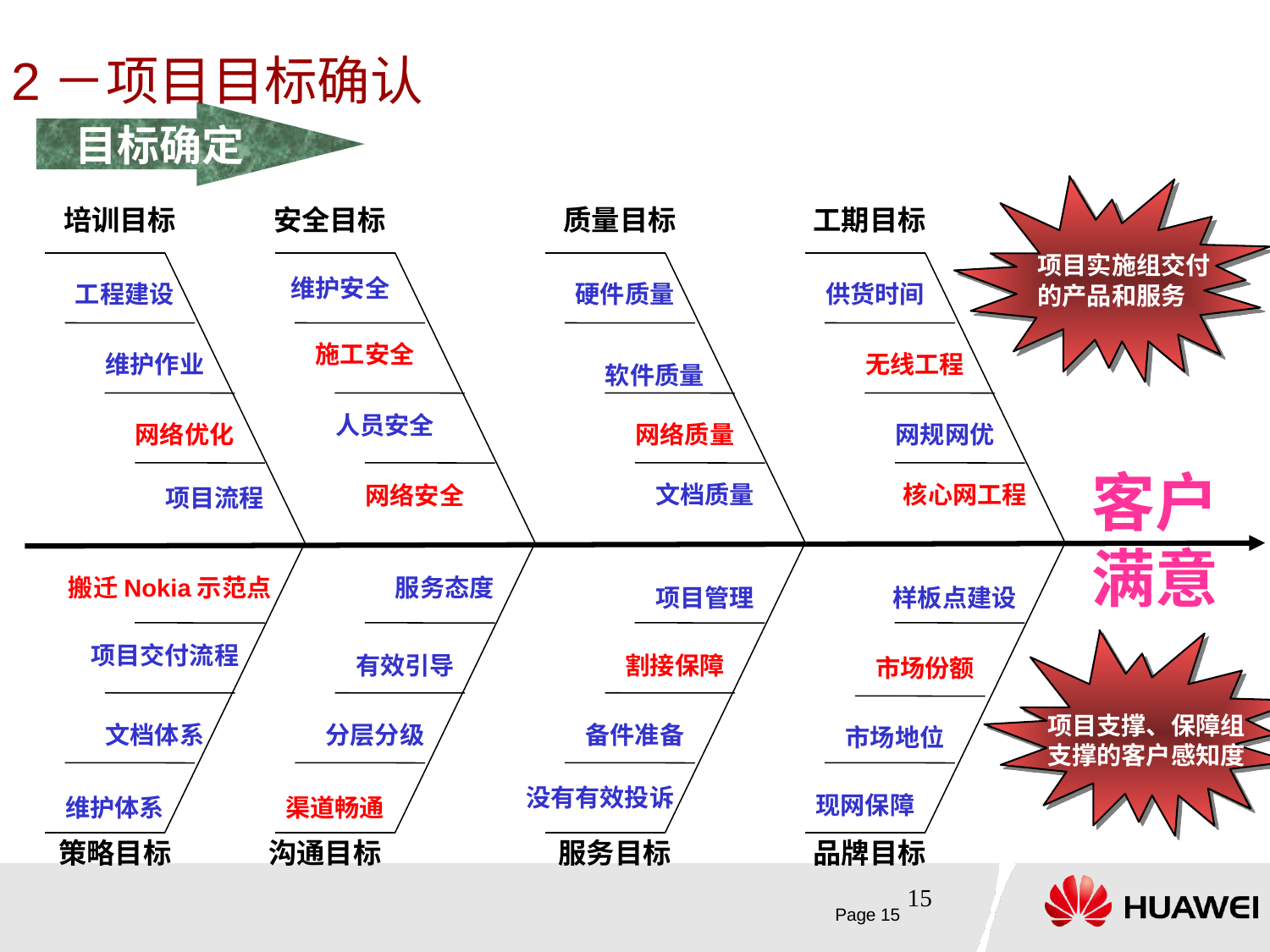

# 2－项目目标确认
 目标确定

培训目标
安全目标
质量目标
工期目标
项目实施组交付的产品和服务
维护安全
工程建设
硬件质量
供货时间

施工安全
维护作业
无线工程
软件质量

人员安全
网络优化
网络质量
网规网优
客户满意

文档质量
核心网工程
网络安全
项目流程
搬迁Nokia示范点
服务态度
项目管理
样板点建设

项目交付流程
有效引导
割接保障
市场份额

项目支撑、保障组支撑的客户感知度
文档体系
分层分级
备件准备
市场地位

没有有效投诉
现网保障
维护体系
渠道畅通
策略目标
沟通目标
服务目标
品牌目标
15

Page 15